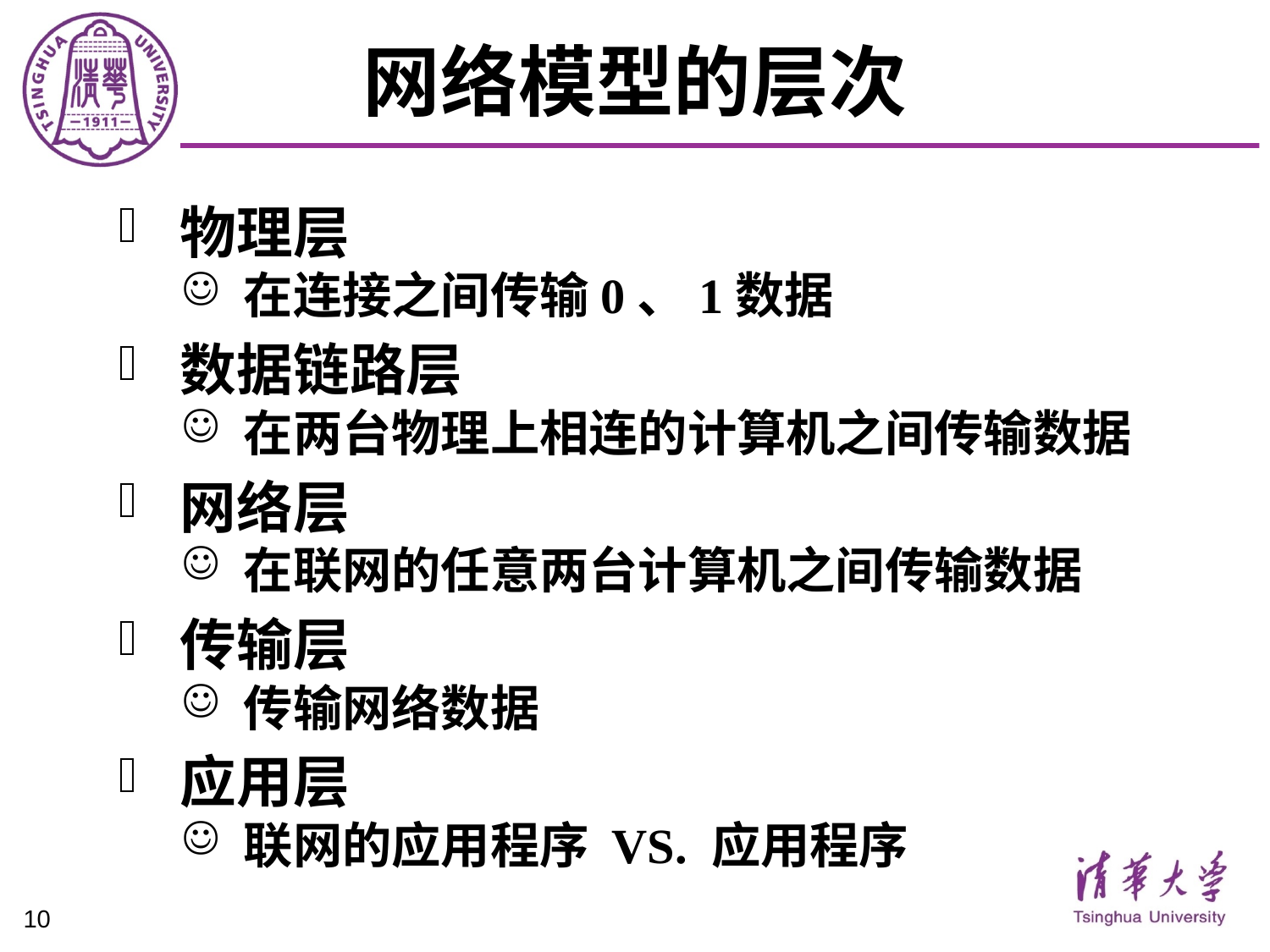

# 网络模型的层次
物理层
在连接之间传输0、1数据
数据链路层
在两台物理上相连的计算机之间传输数据
网络层
在联网的任意两台计算机之间传输数据
传输层
传输网络数据
应用层
联网的应用程序 VS. 应用程序
10